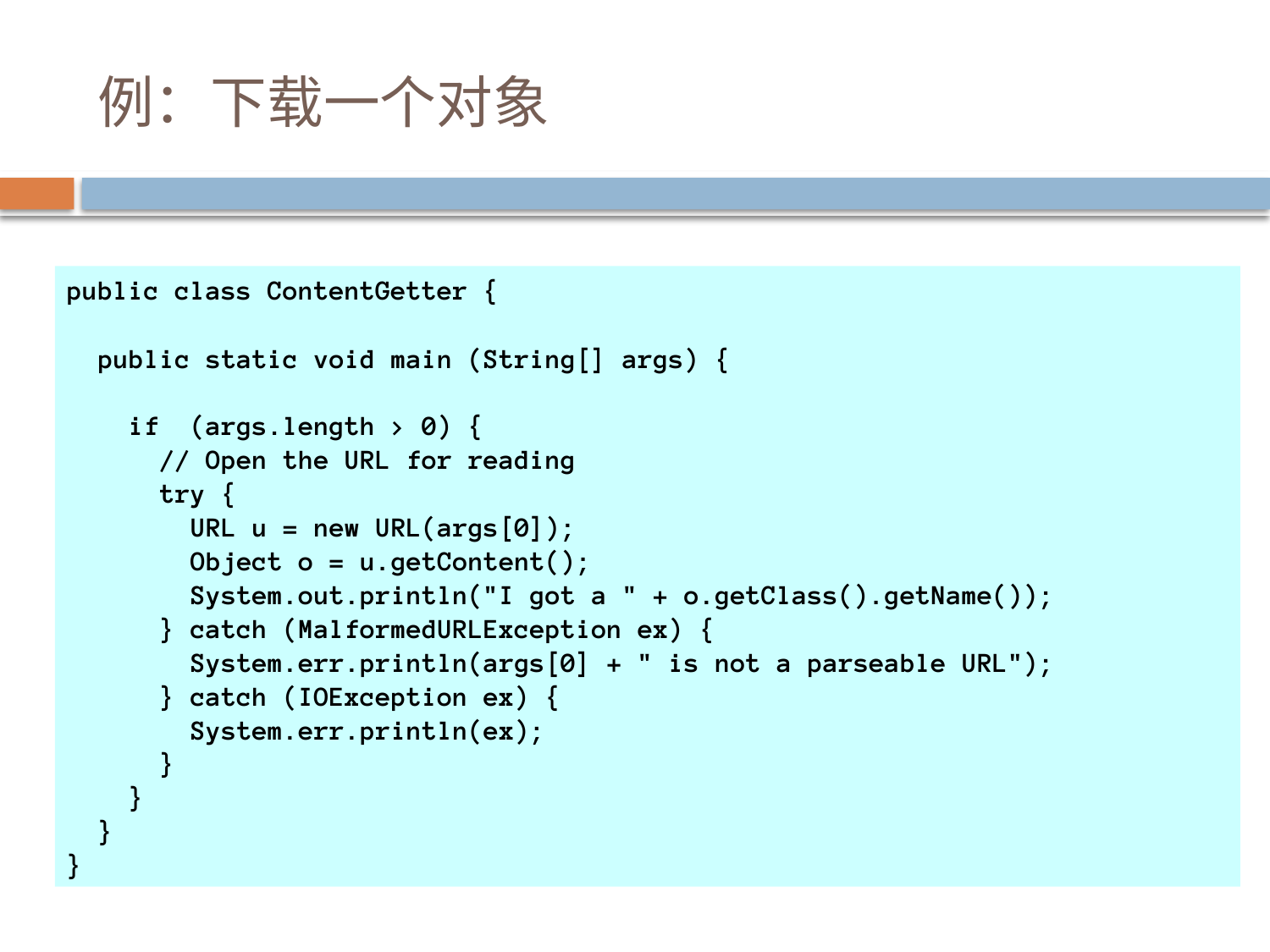

# 例：下载一个对象

public class ContentGetter {

  public static void main (String[] args) {

    if  (args.length > 0) {
      // Open the URL for reading
      try {
        URL u = new URL(args[0]);
        Object o = u.getContent();
        System.out.println("I got a " + o.getClass().getName());
      } catch (MalformedURLException ex) {
        System.err.println(args[0] + " is not a parseable URL");
      } catch (IOException ex) {
        System.err.println(ex);
      }
    }
  }
}